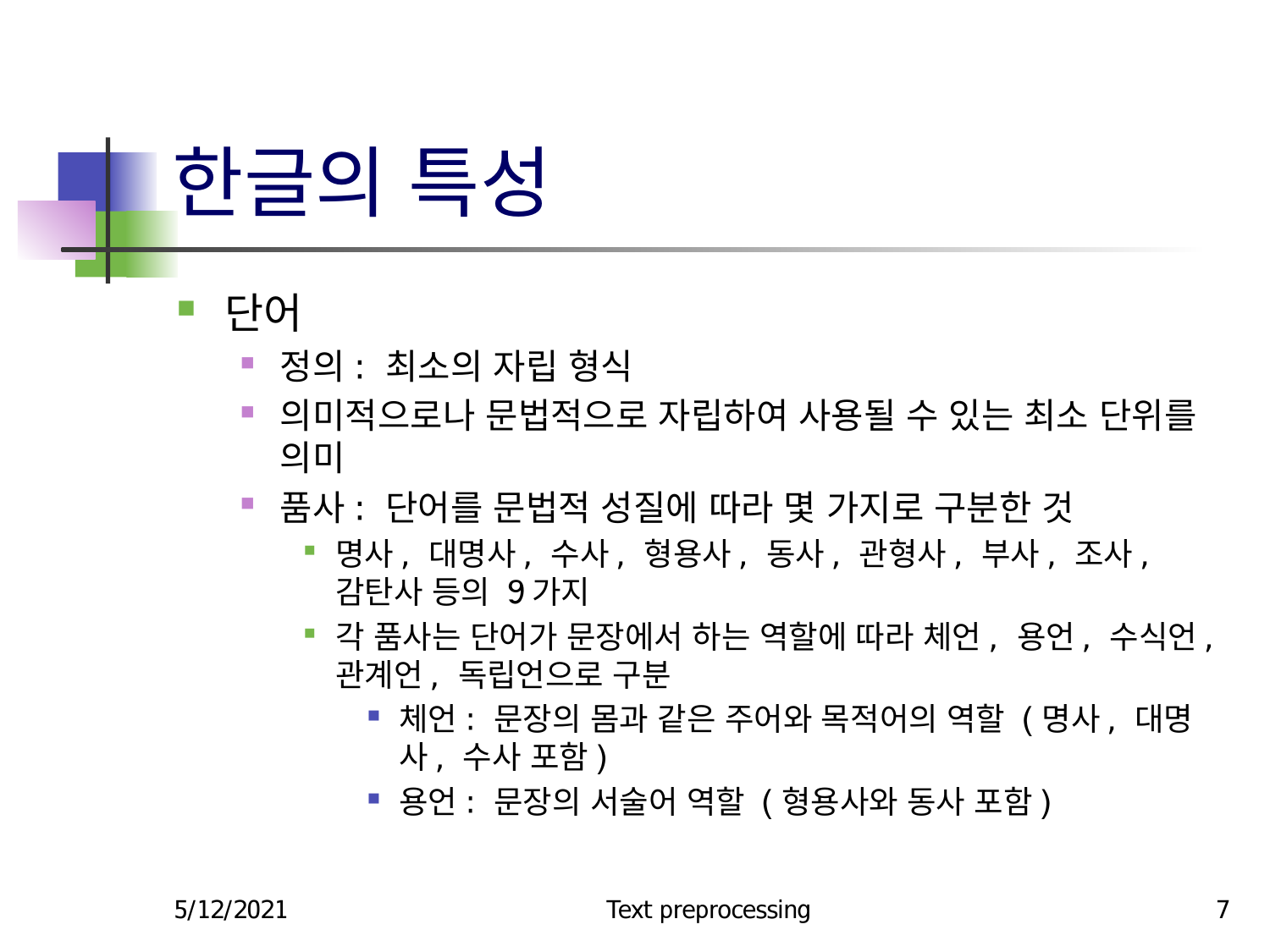

# 한글의 특성
단어
정의: 최소의 자립 형식
의미적으로나 문법적으로 자립하여 사용될 수 있는 최소 단위를 의미
품사: 단어를 문법적 성질에 따라 몇 가지로 구분한 것
명사, 대명사, 수사, 형용사, 동사, 관형사, 부사, 조사, 감탄사 등의 9가지
각 품사는 단어가 문장에서 하는 역할에 따라 체언, 용언, 수식언, 관계언, 독립언으로 구분
체언: 문장의 몸과 같은 주어와 목적어의 역할 (명사, 대명사, 수사 포함)
용언: 문장의 서술어 역할 (형용사와 동사 포함)
5/12/2021
Text preprocessing
7